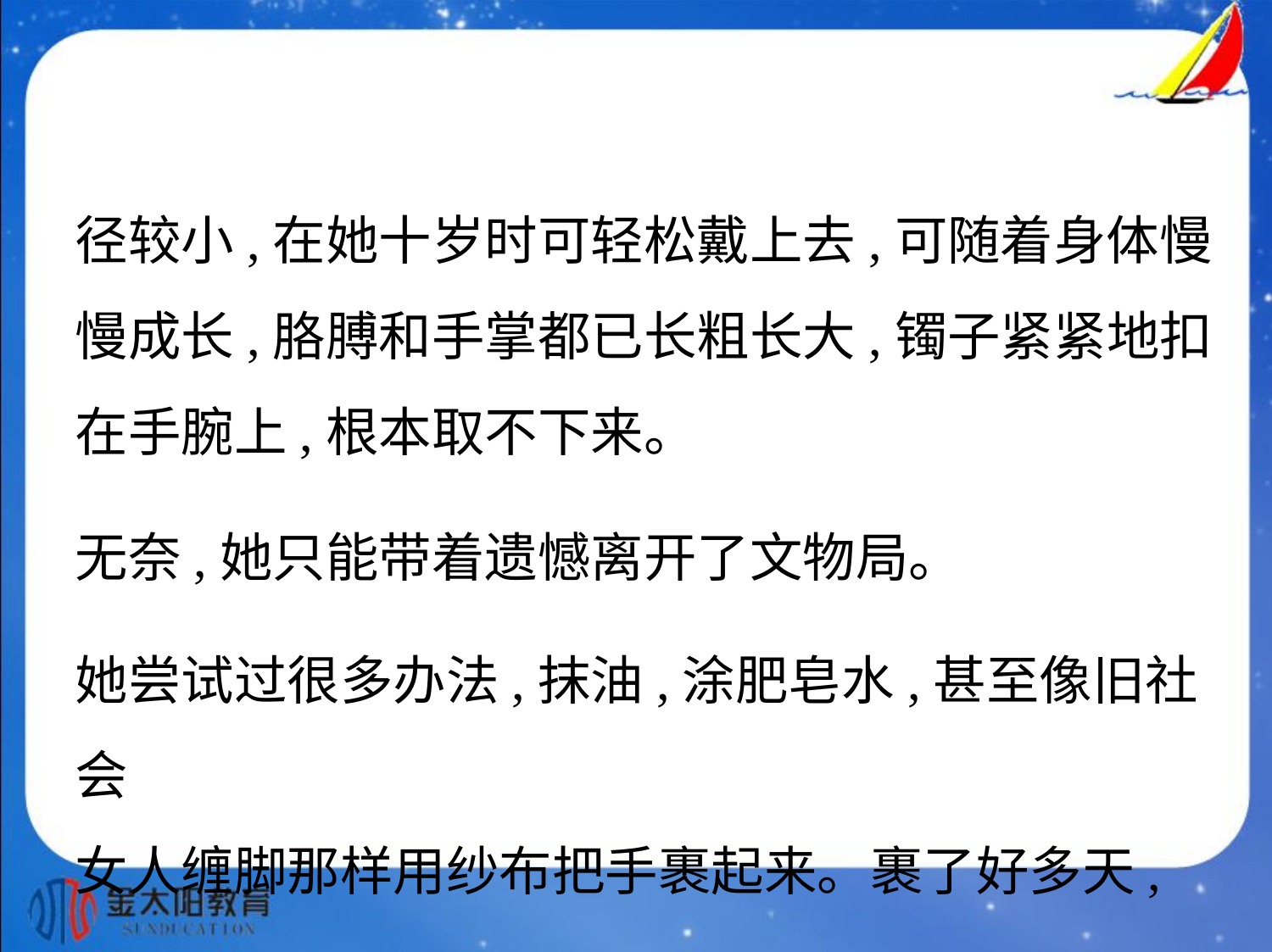

径较小,在她十岁时可轻松戴上去,可随着身体慢
慢成长,胳膊和手掌都已长粗长大,镯子紧紧地扣
在手腕上,根本取不下来。
无奈,她只能带着遗憾离开了文物局。
她尝试过很多办法,抹油,涂肥皂水,甚至像旧社会
女人缠脚那样用纱布把手裹起来。裹了好多天,